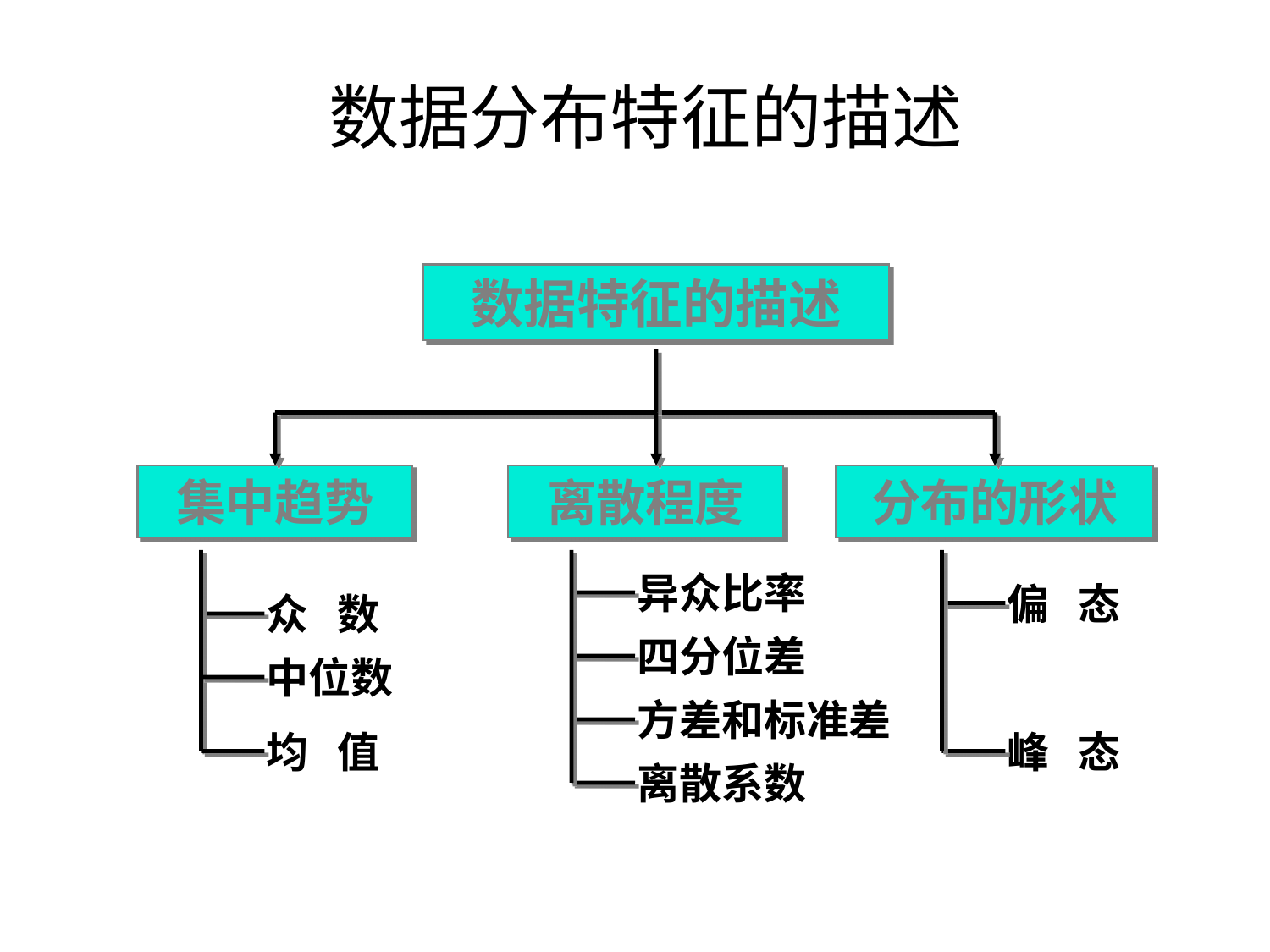

# 数据分布特征的描述
数据特征的描述

集中趋势
离散程度
分布的形状

异众比率
偏   态
众   数

四分位差
中位数

方差和标准差
均   值

峰   态

离散系数